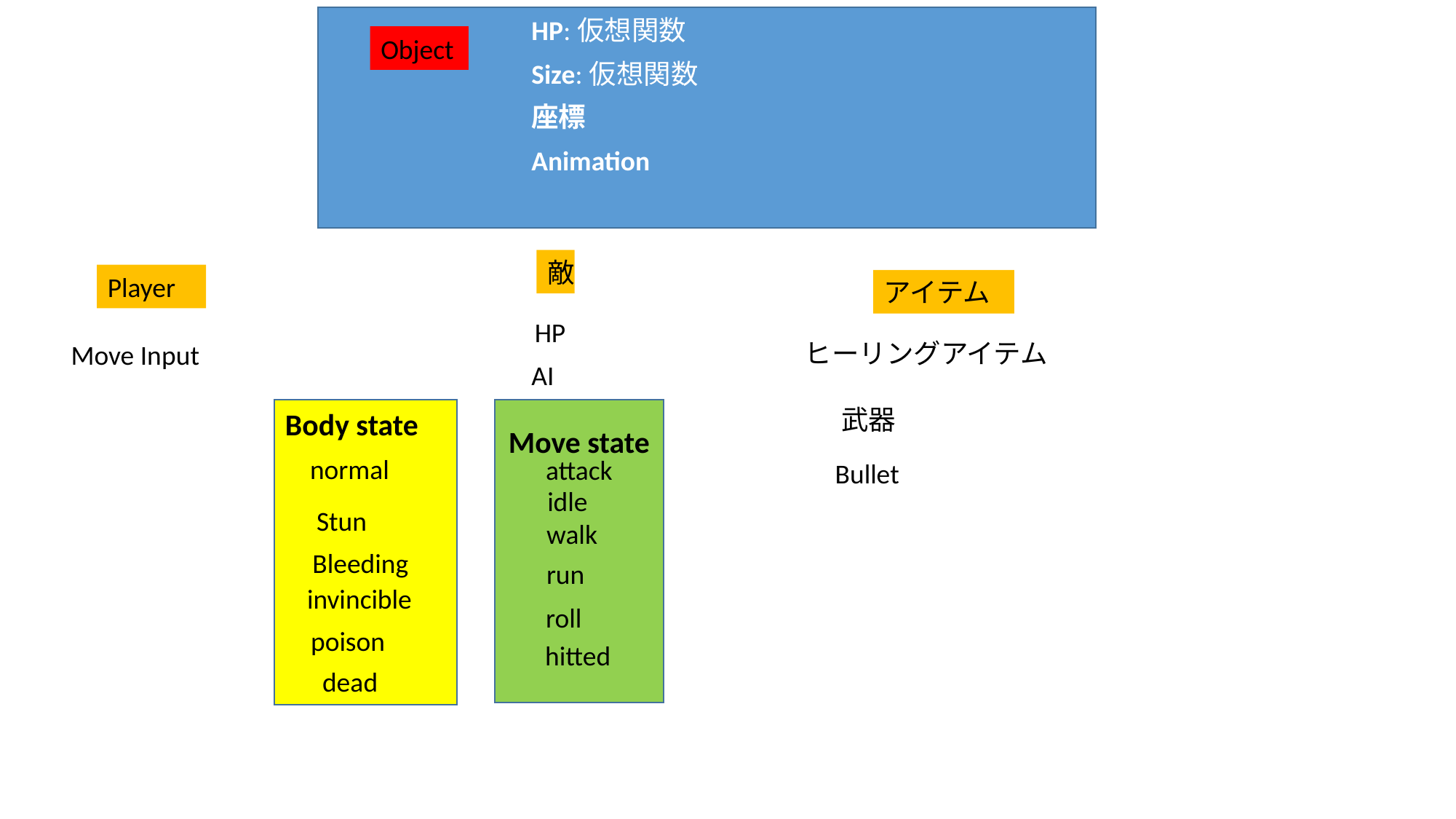

HP:仮想関数
Object
Size:仮想関数
座標
Animation
敵
Player
アイテム
HP
ヒーリングアイテム
Move Input
AI
武器

Body state
normal
Stun
Bleeding
invincible
poison
dead

Move state
attack
Bullet
idle
walk
run
roll
hitted